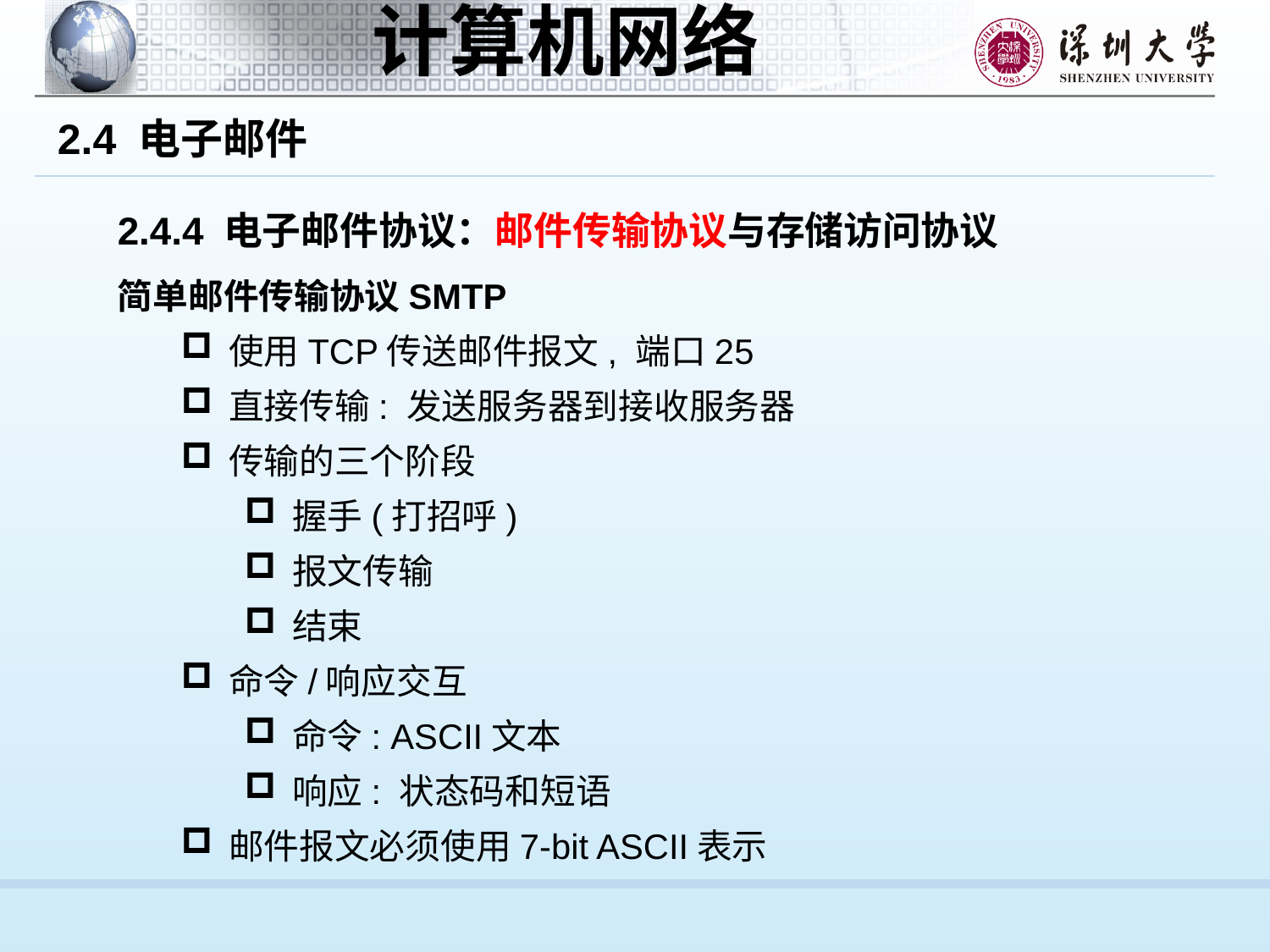

2.4 电子邮件
2.4.4 电子邮件协议：邮件传输协议与存储访问协议
简单邮件传输协议SMTP
使用TCP传送邮件报文, 端口25
直接传输: 发送服务器到接收服务器
传输的三个阶段
握手(打招呼)
报文传输
结束
命令/响应交互
命令: ASCII文本
响应: 状态码和短语
邮件报文必须使用7-bit ASCII表示